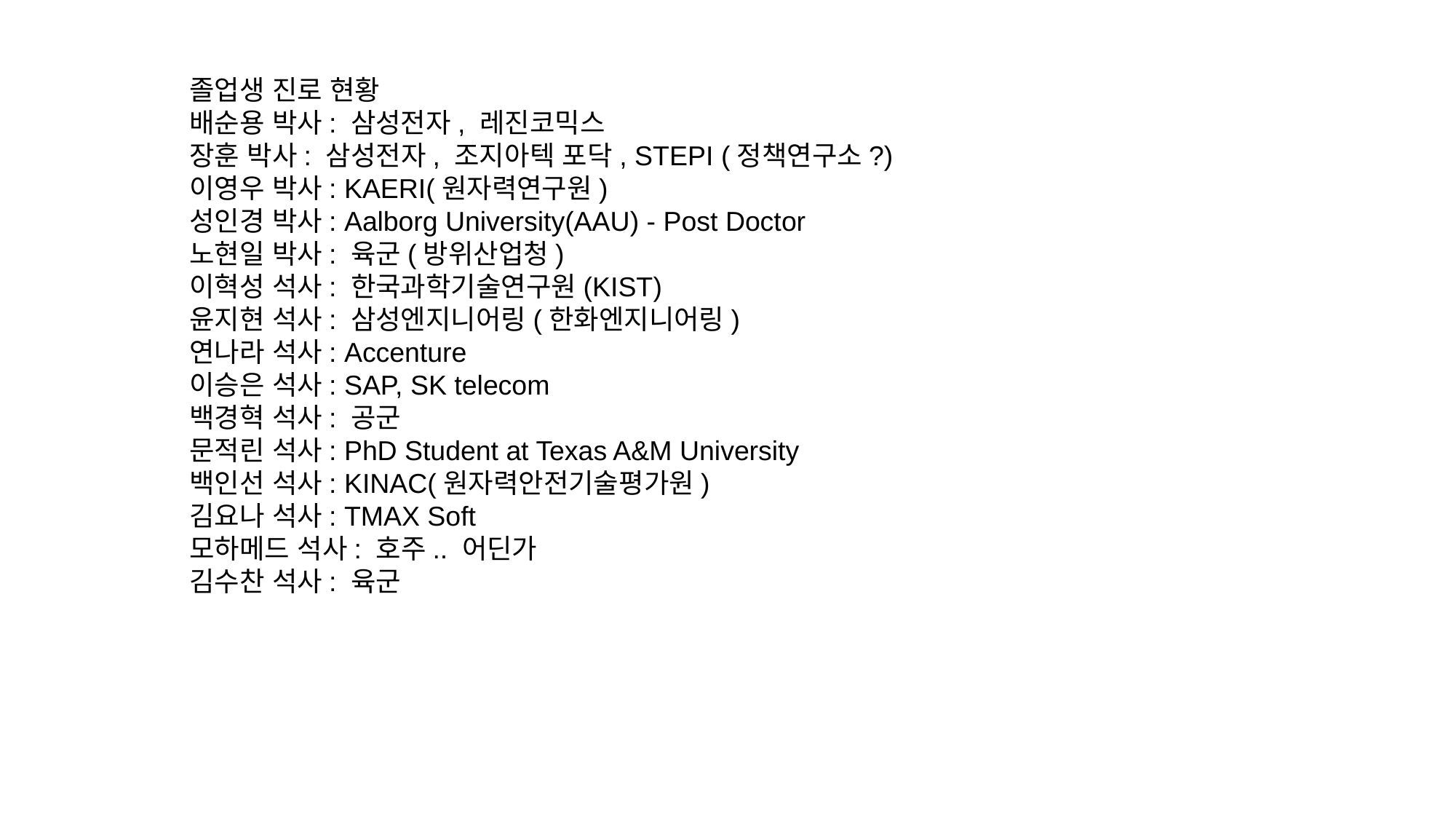

졸업생 진로 현황
배순용 박사: 삼성전자, 레진코믹스
장훈 박사: 삼성전자, 조지아텍 포닥, STEPI (정책연구소?)
이영우 박사: KAERI(원자력연구원)
성인경 박사: Aalborg University(AAU) - Post Doctor
노현일 박사: 육군(방위산업청)
이혁성 석사: 한국과학기술연구원(KIST)
윤지현 석사: 삼성엔지니어링(한화엔지니어링)
연나라 석사: Accenture
이승은 석사: SAP, SK telecom
백경혁 석사: 공군
문적린 석사: PhD Student at Texas A&M University
백인선 석사: KINAC(원자력안전기술평가원)
김요나 석사: TMAX Soft
모하메드 석사: 호주.. 어딘가
김수찬 석사: 육군